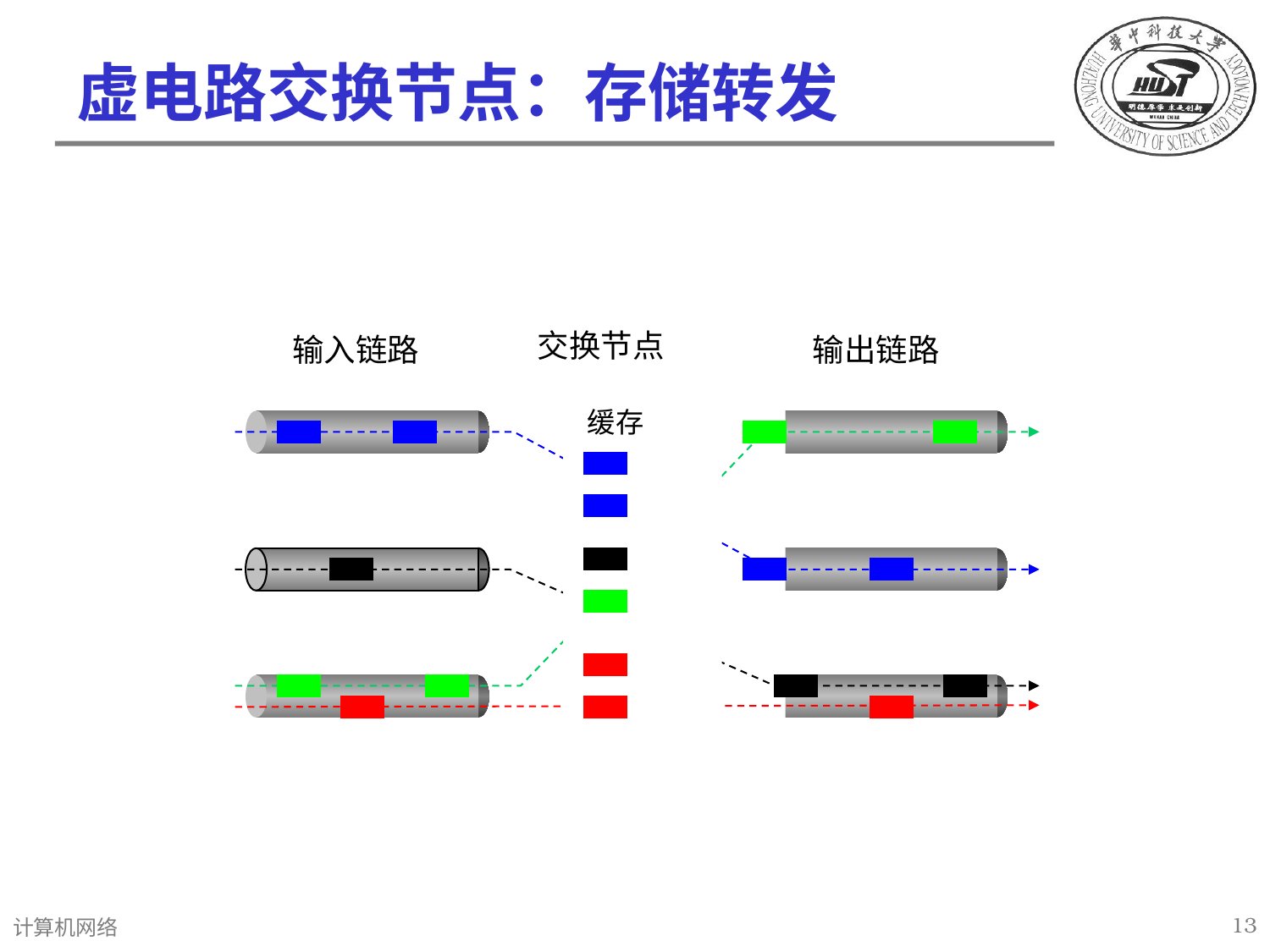

# 虚电路交换节点：存储转发
交换节点
输入链路
输出链路
缓存

13
计算机网络